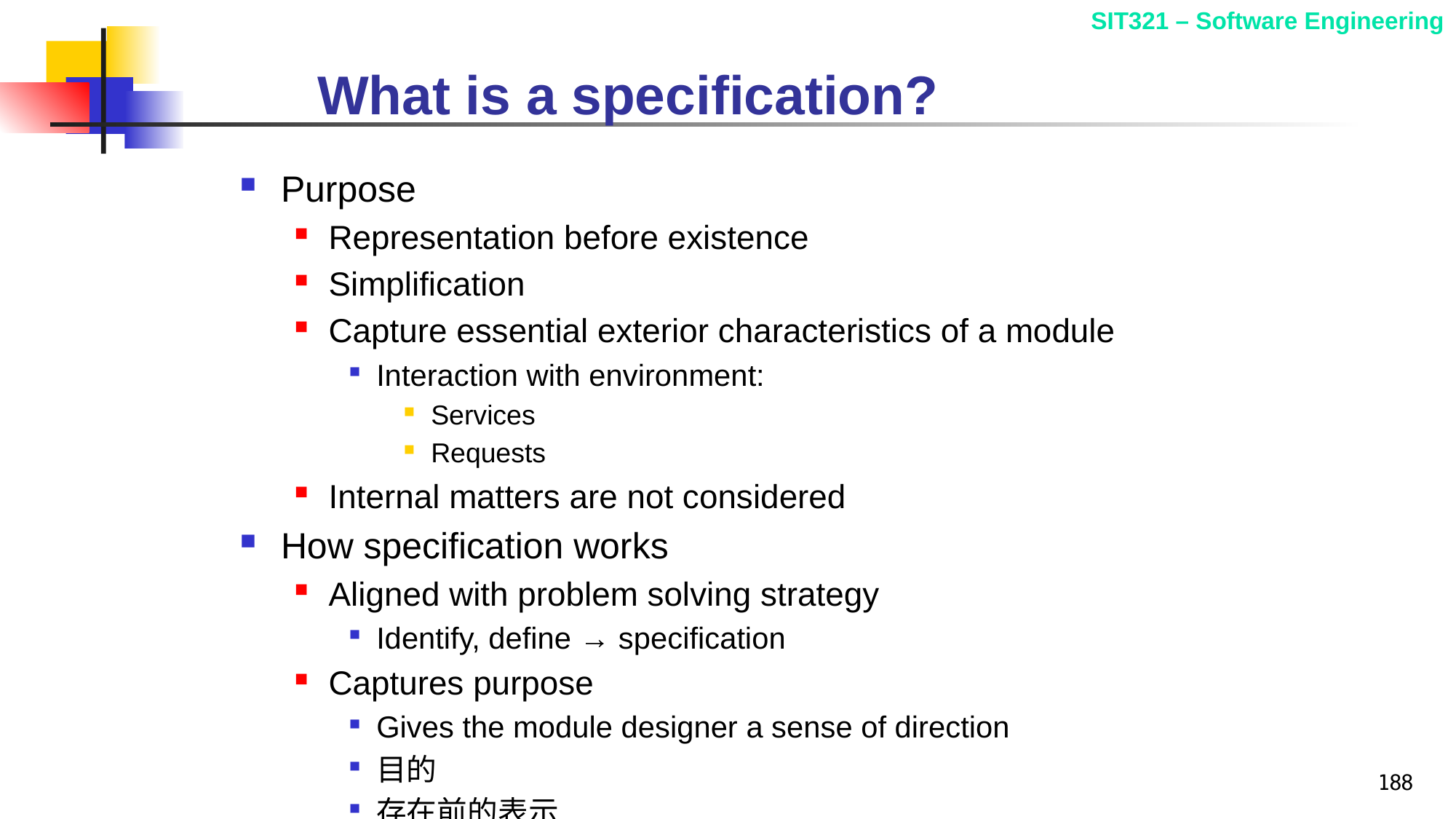

# What is a specification?
Purpose
Representation before existence
Simplification
Capture essential exterior characteristics of a module
Interaction with environment:
Services
Requests
Internal matters are not considered
How specification works
Aligned with problem solving strategy
Identify, define → specification
Captures purpose
Gives the module designer a sense of direction
目的
存在前的表示
简化
捕获模块的基本外部特征
与环境的交互：
服务
请求
不考虑内部事务
规范的工作原理
与解决问题的策略保持一致
确定、定义→规范
捕获目的
使模块设计人员有方向感
188